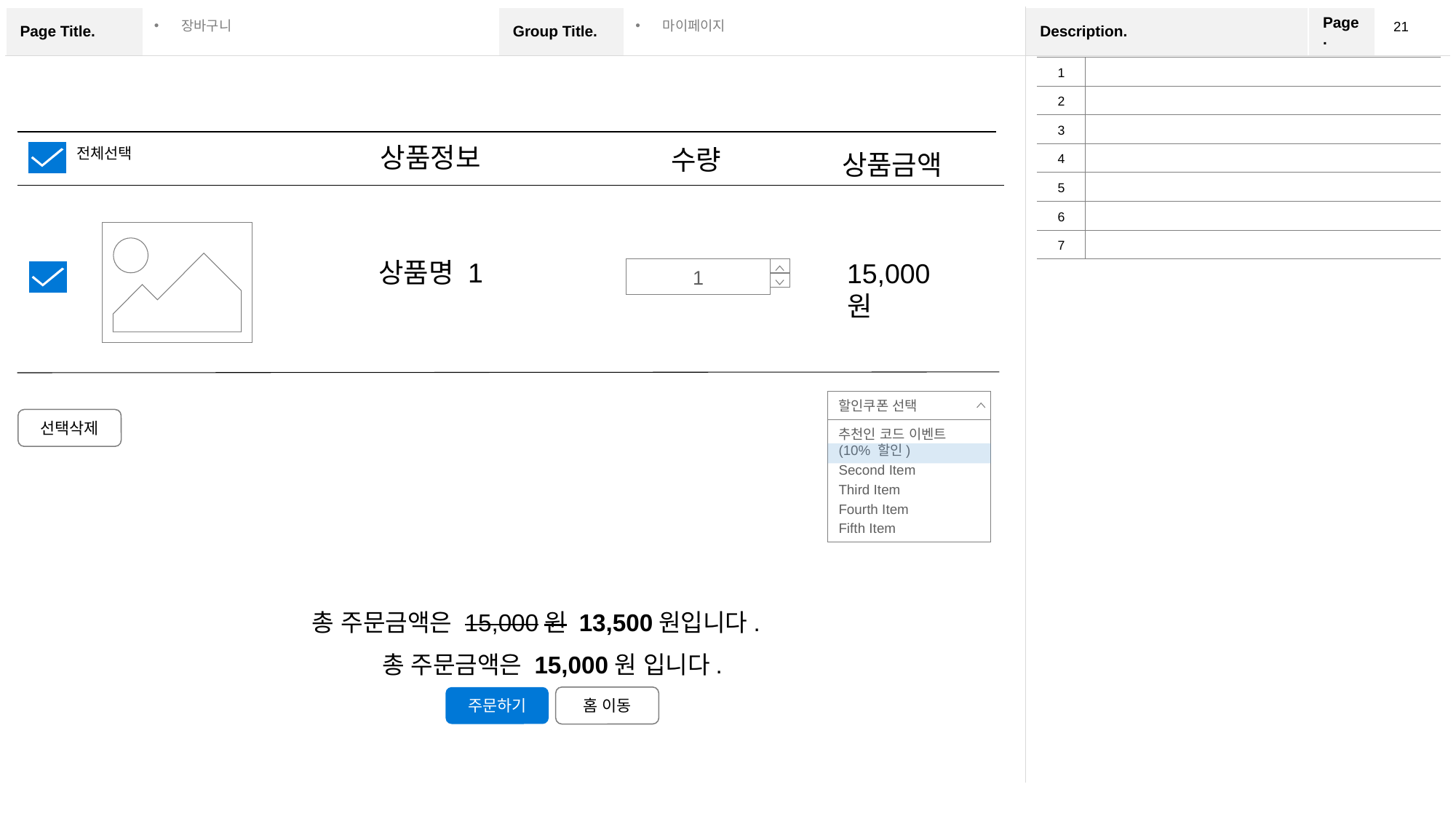

21
장바구니
마이페이지
| 1 |  |
| --- | --- |
| 2 |  |
| 3 |  |
| 4 |  |
| 5 |  |
| 6 |  |
| 7 |  |
상품정보
수량
전체선택

상품금액
MY

상품명 1
15,000원

1

할인쿠폰 선택

추천인 코드 이벤트(10% 할인)
Second Item
Third Item
Fourth Item
Fifth Item

선택삭제
총 주문금액은 15,000원 13,500원입니다.
총 주문금액은 15,000원 입니다.
주문하기
홈 이동